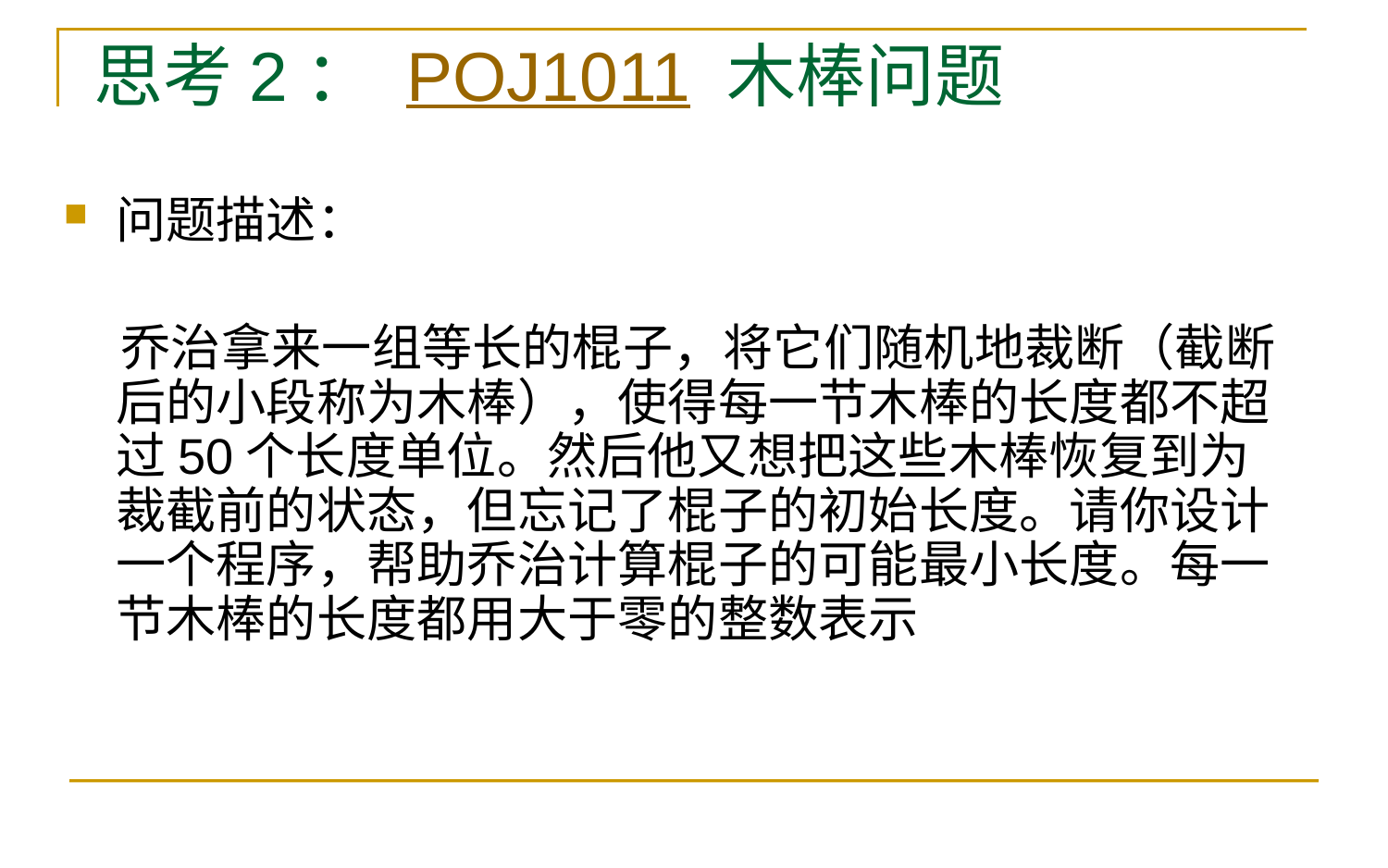

# 思考2： POJ1011 木棒问题
问题描述：

    乔治拿来一组等长的棍子，将它们随机地裁断（截断后的小段称为木棒），使得每一节木棒的长度都不超过50个长度单位。然后他又想把这些木棒恢复到为裁截前的状态，但忘记了棍子的初始长度。请你设计一个程序，帮助乔治计算棍子的可能最小长度。每一节木棒的长度都用大于零的整数表示